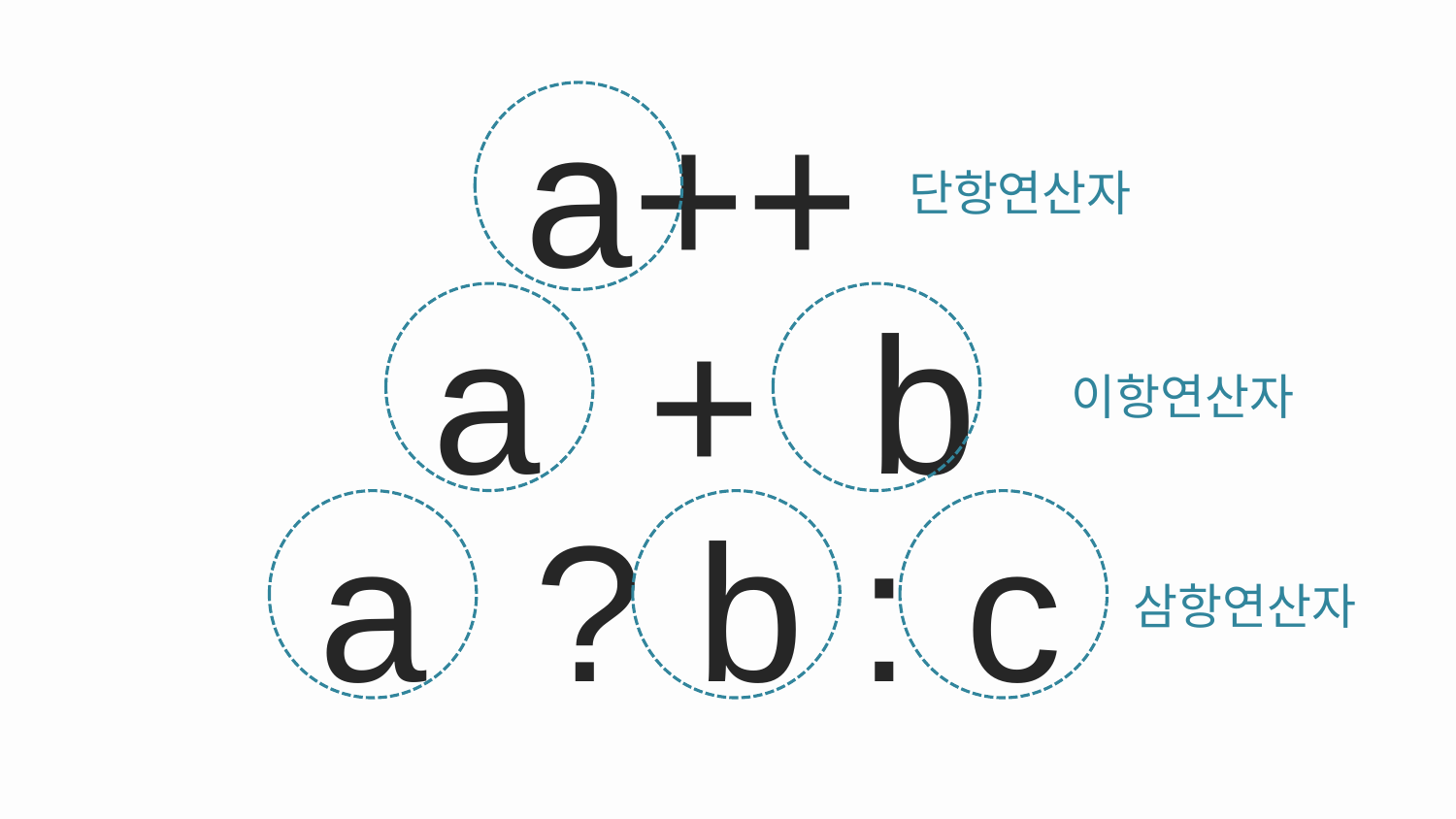

a  +  b
a++

단항연산자

이항연산자
a  ? b : c

삼항연산자